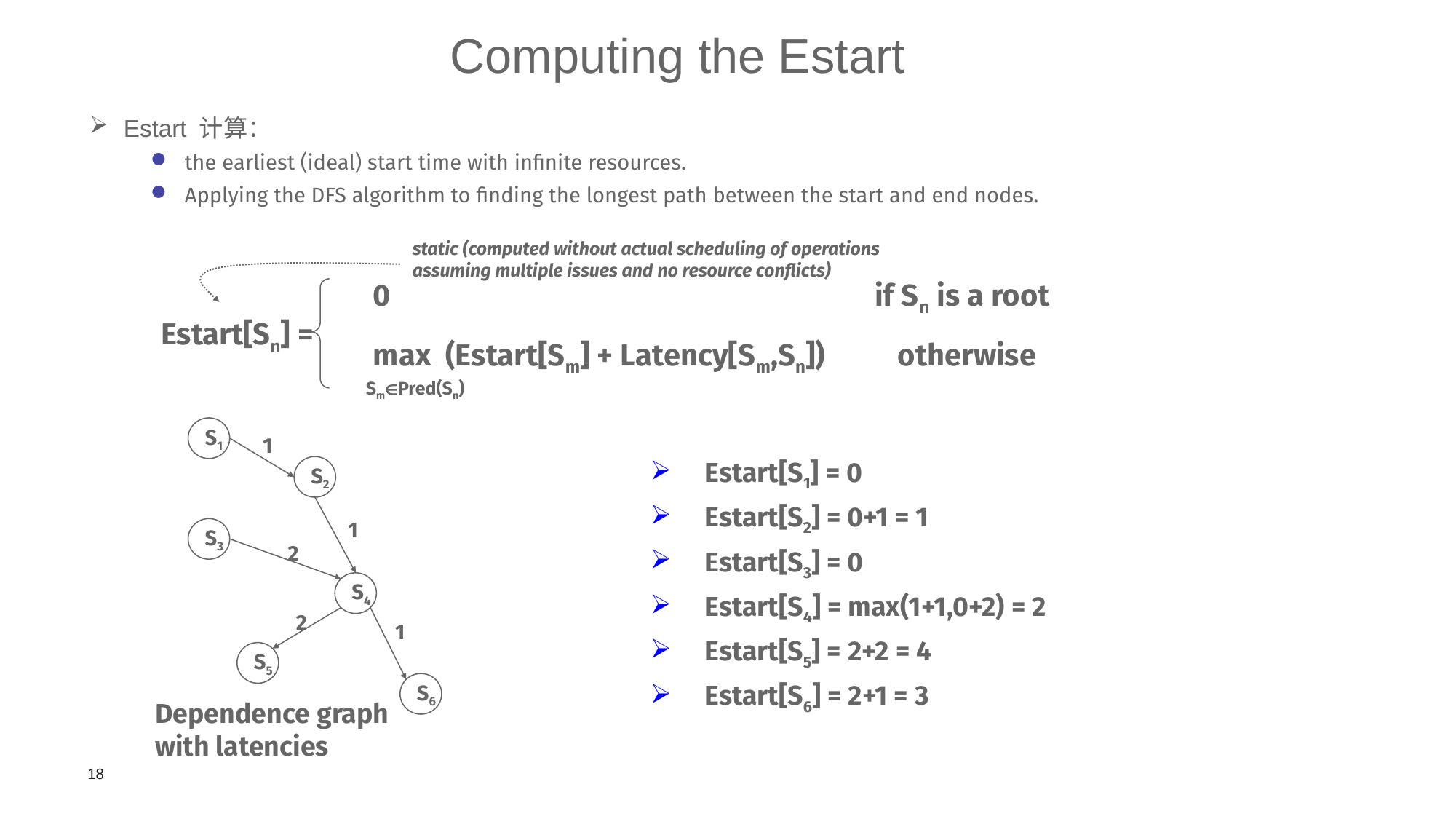

Computing the Estart
Estart 计算：
the earliest (ideal) start time with infinite resources.
Applying the DFS algorithm to finding the longest path between the start and end nodes.

static (computed without actual scheduling of operations assuming multiple issues and no resource conflicts)

 0			                         if Sn is a root

 max  (Estart[Sm] + Latency[Sm,Sn])          otherwise
Sm∈Pred(Sn)

Estart[Sn] =
S1

S2
S3
2
S4
2
S5
S6
Dependence graph with latencies
1
1
1
Estart[S1] = 0
Estart[S2] = 0+1 = 1
Estart[S3] = 0
Estart[S4] = max(1+1,0+2) = 2
Estart[S5] = 2+2 = 4
Estart[S6] = 2+1 = 3